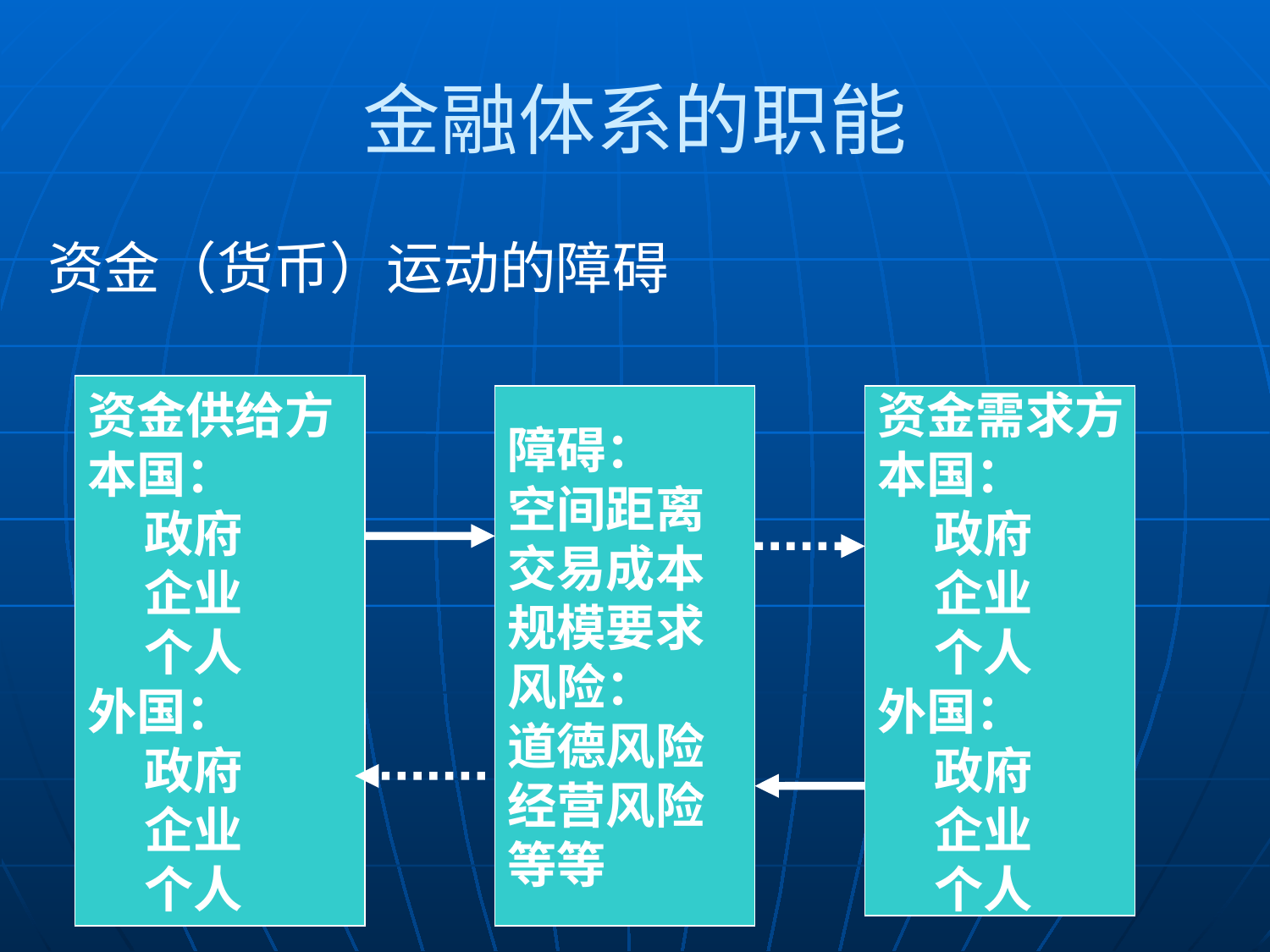

# 金融体系的职能
资金（货币）运动的障碍
资金供给方
本国：
    政府
    企业
    个人
外国：
    政府
    企业
    个人
障碍：
空间距离
交易成本
规模要求
风险：
道德风险
经营风险
等等
资金需求方
本国：
    政府
    企业
    个人
外国：
    政府
    企业
    个人